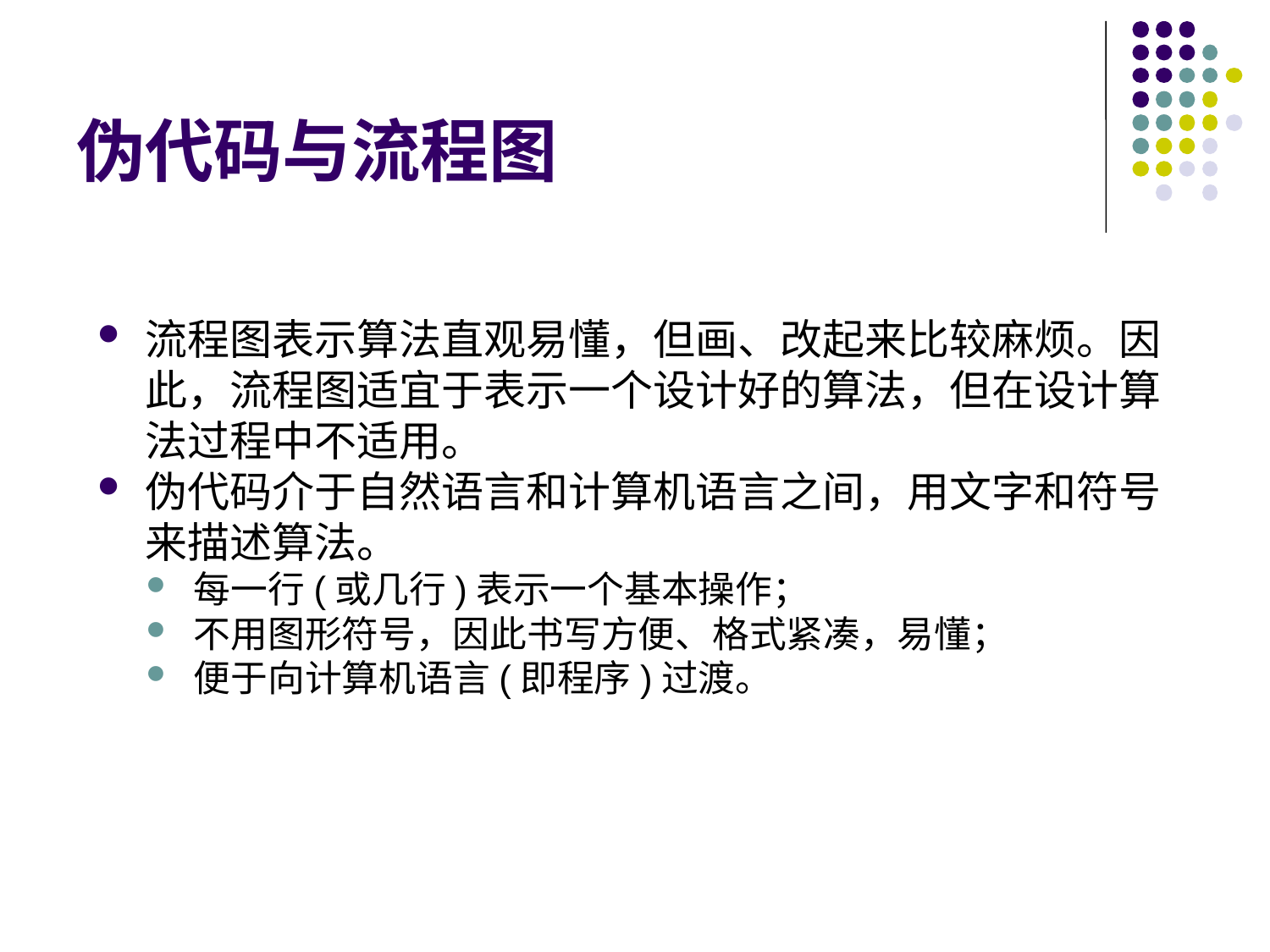

伪代码与流程图
流程图表示算法直观易懂，但画、改起来比较麻烦。因此，流程图适宜于表示一个设计好的算法，但在设计算法过程中不适用。
伪代码介于自然语言和计算机语言之间，用文字和符号来描述算法。
每一行(或几行)表示一个基本操作；
不用图形符号，因此书写方便、格式紧凑，易懂；
便于向计算机语言(即程序)过渡。